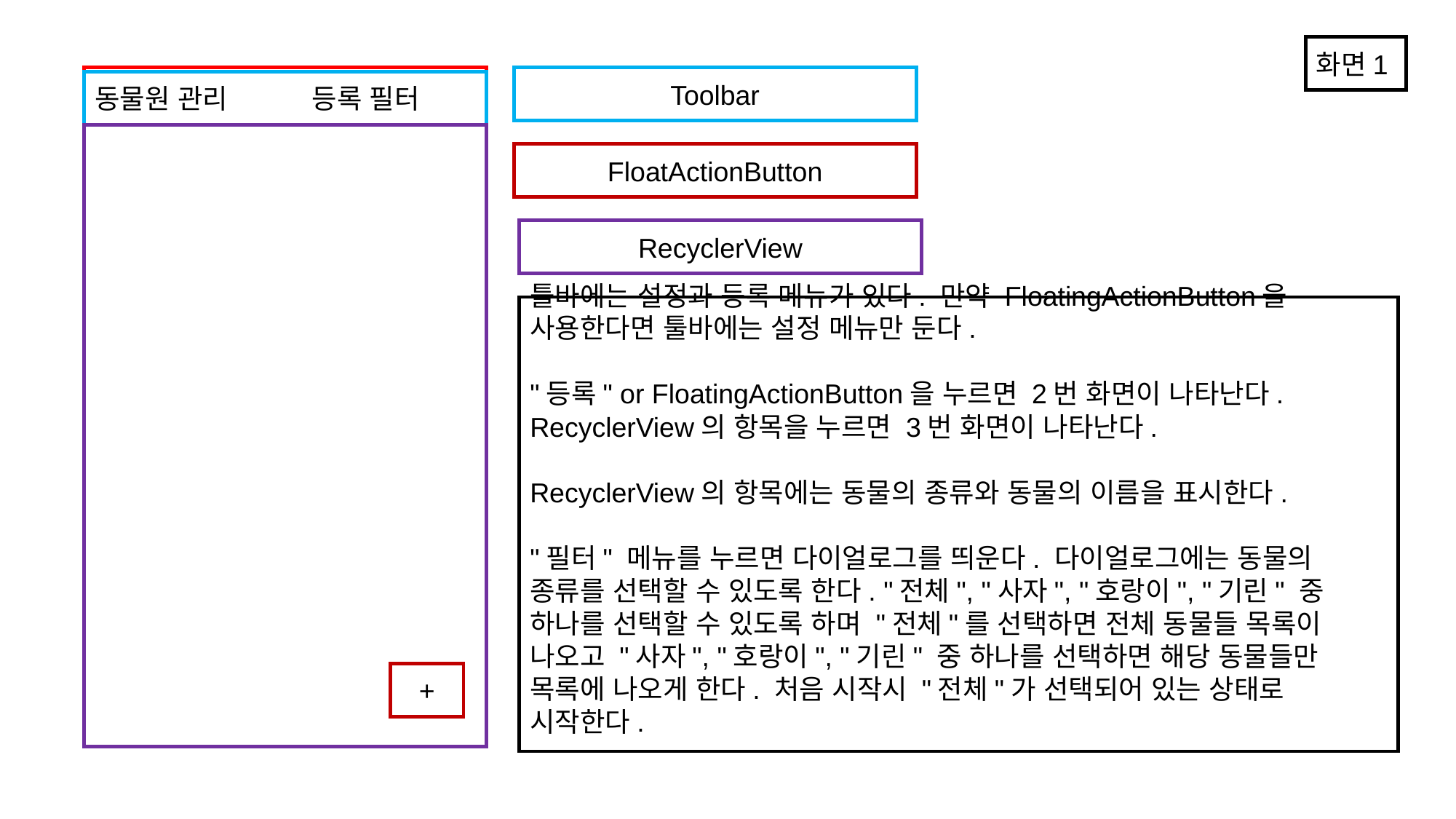

화면1

Toolbar
동물원 관리           등록 필터

FloatActionButton
RecyclerView
툴바에는 설정과 등록 메뉴가 있다. 만약 FloatingActionButton을 사용한다면 툴바에는 설정 메뉴만 둔다.

"등록" or FloatingActionButton을 누르면 2번 화면이 나타난다.
RecyclerView의 항목을 누르면 3번 화면이 나타난다.

RecyclerView의 항목에는 동물의 종류와 동물의 이름을 표시한다.

"필터" 메뉴를 누르면 다이얼로그를 띄운다. 다이얼로그에는 동물의 종류를 선택할 수 있도록 한다. "전체", "사자", "호랑이", "기린" 중 하나를 선택할 수 있도록 하며 "전체"를 선택하면 전체 동물들 목록이 나오고 "사자", "호랑이", "기린" 중 하나를 선택하면 해당 동물들만 목록에 나오게 한다. 처음 시작시 "전체"가 선택되어 있는 상태로 시작한다.

+